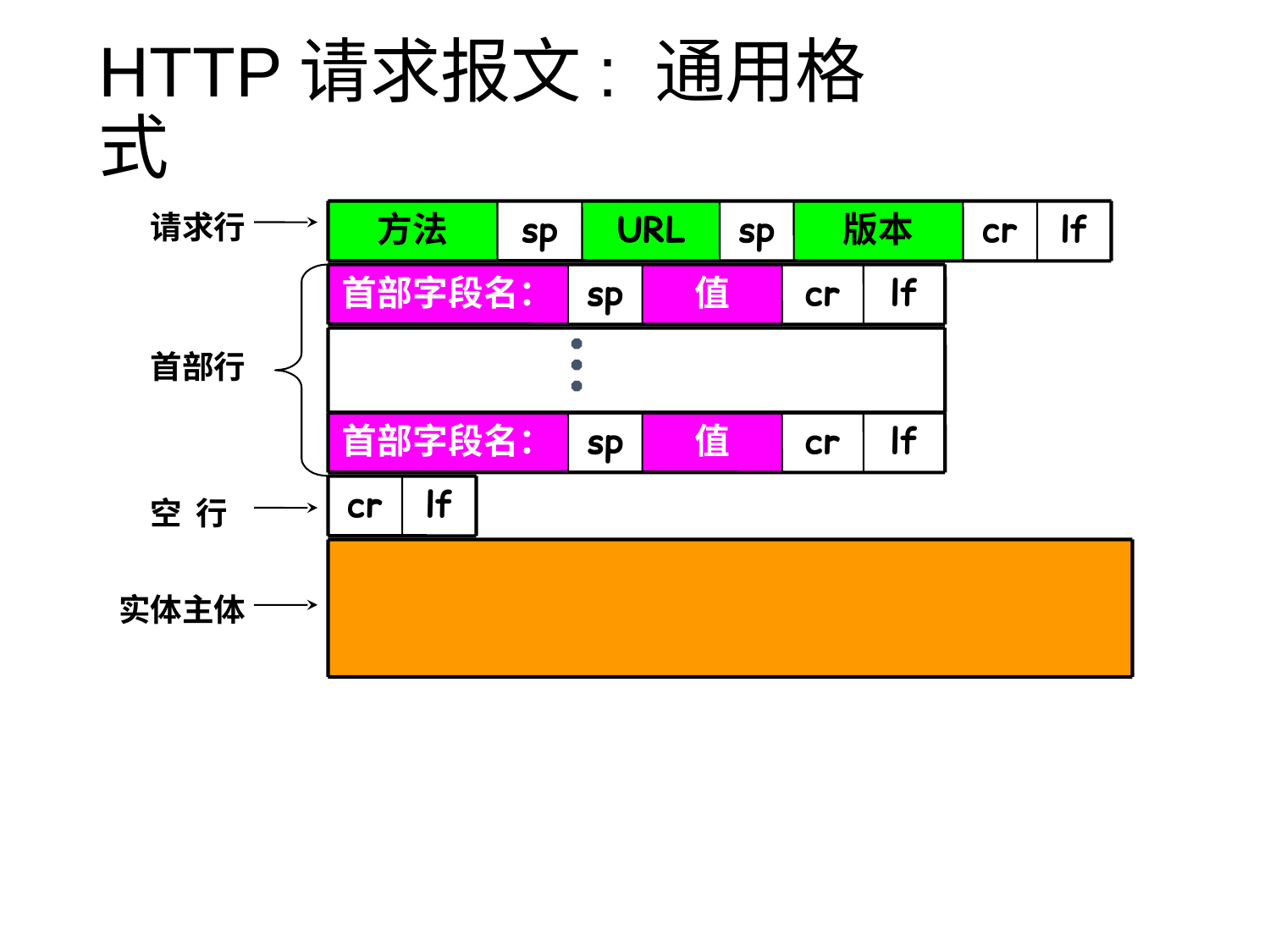

# HTTP请求报文: 通用格式
请求行
方法

sp

URL

sp

版本

cr

lf

首部字段名：

sp

值

cr

lf

首部行

首部字段名：

sp

值

cr

lf

cr

lf

空  行

实体主体